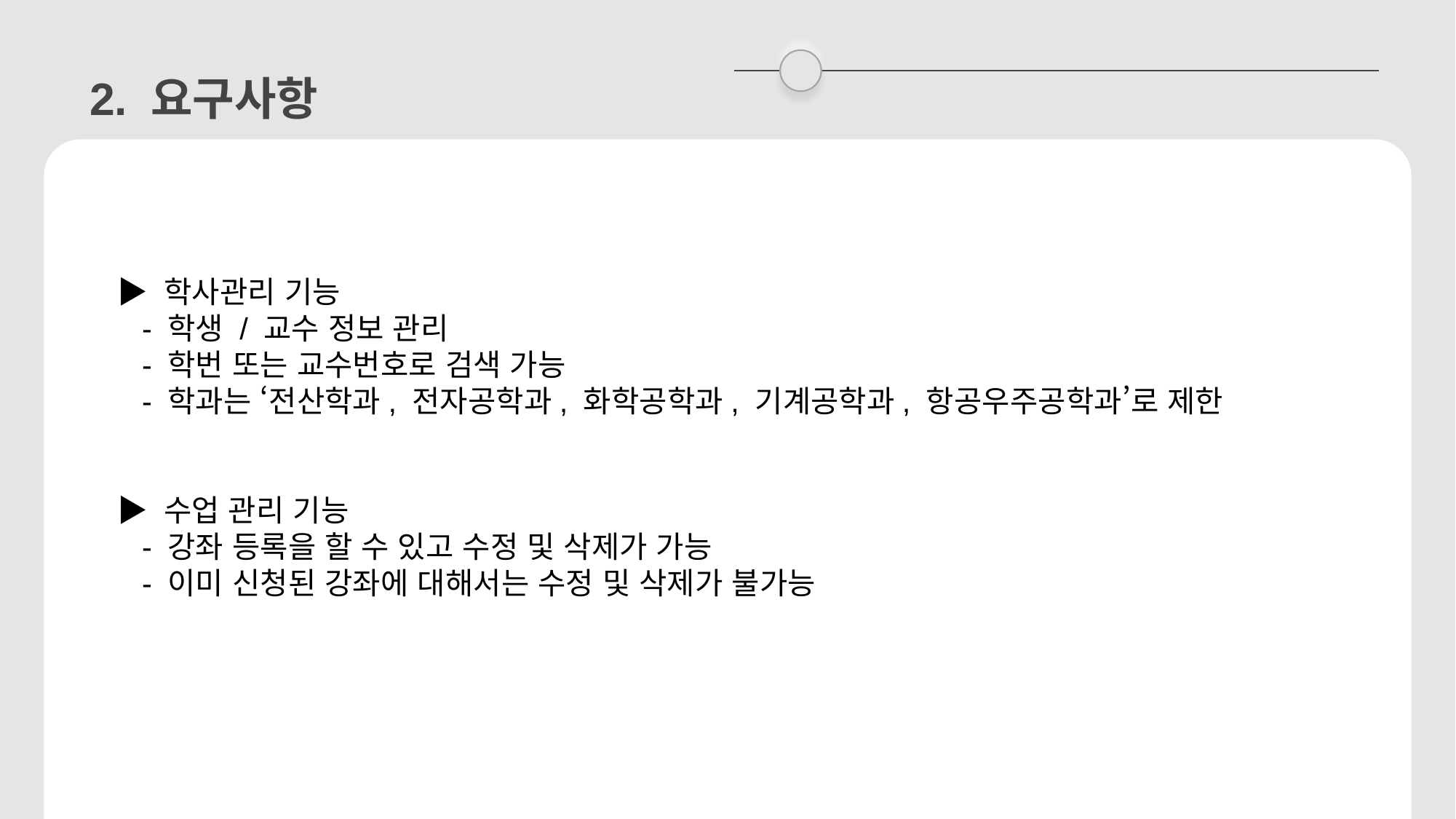

2. 요구사항

▶ 학사관리 기능
  - 학생 / 교수 정보 관리
  - 학번 또는 교수번호로 검색 가능
  - 학과는 ‘전산학과, 전자공학과, 화학공학과, 기계공학과, 항공우주공학과’로 제한

▶ 수업 관리 기능
  - 강좌 등록을 할 수 있고 수정 및 삭제가 가능
  - 이미 신청된 강좌에 대해서는 수정 및 삭제가 불가능